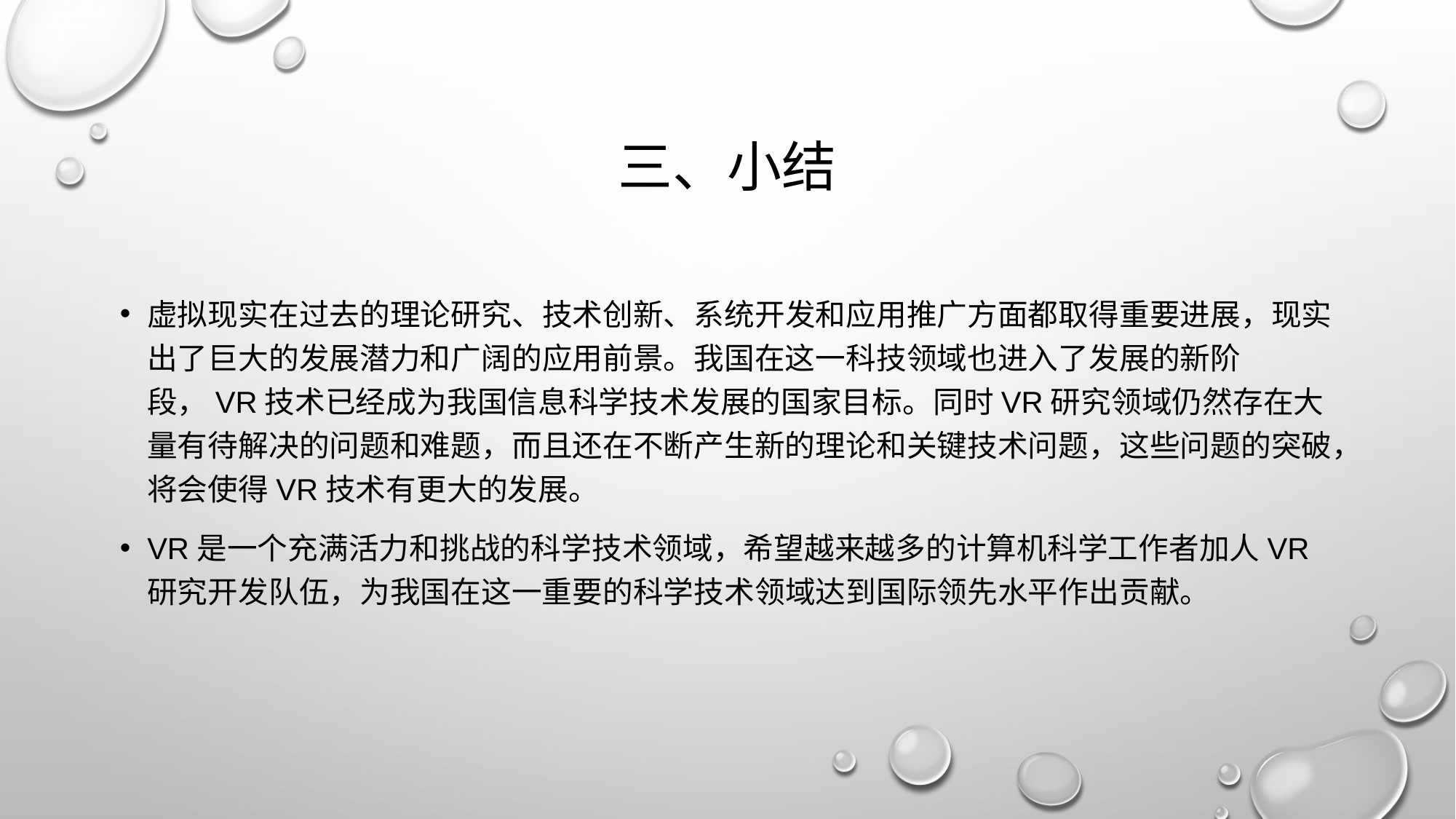

# 三、小结
虚拟现实在过去的理论研究、技术创新、系统开发和应用推广方面都取得重要进展，现实出了巨大的发展潜力和广阔的应用前景。我国在这一科技领域也进入了发展的新阶段，VR技术已经成为我国信息科学技术发展的国家目标。同时VR研究领域仍然存在大量有待解决的问题和难题，而且还在不断产生新的理论和关键技术问题，这些问题的突破，将会使得VR技术有更大的发展。
VR是一个充满活力和挑战的科学技术领域，希望越来越多的计算机科学工作者加人VR研究开发队伍，为我国在这一重要的科学技术领域达到国际领先水平作出贡献。